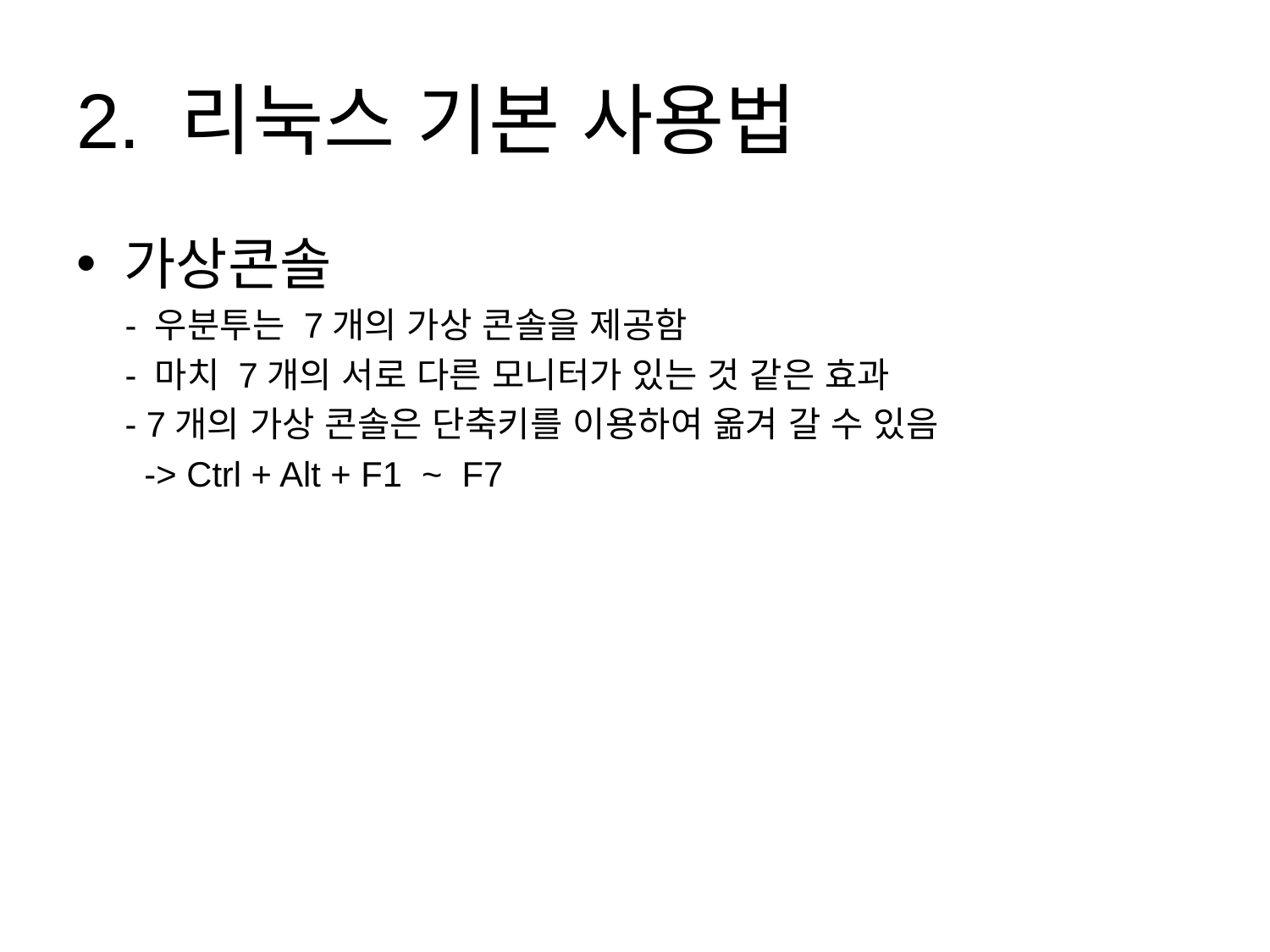

# 2. 리눅스 기본 사용법
가상콘솔
     - 우분투는 7개의 가상 콘솔을 제공함
     - 마치 7개의 서로 다른 모니터가 있는 것 같은 효과
     - 7개의 가상 콘솔은 단축키를 이용하여 옮겨 갈 수 있음
       -> Ctrl + Alt + F1  ~  F7